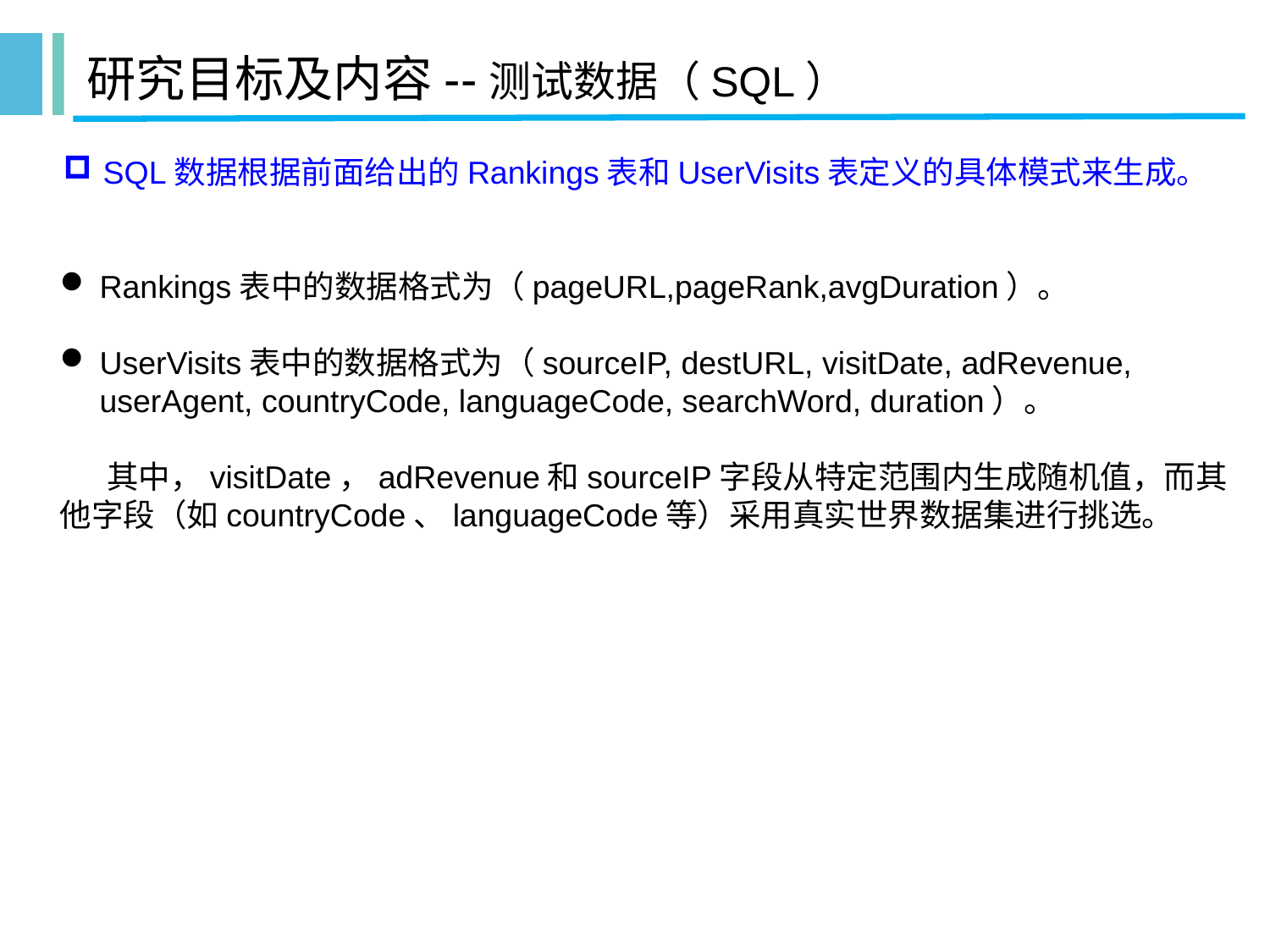

# 研究目标及内容--测试数据（SQL）
SQL数据根据前面给出的Rankings表和UserVisits表定义的具体模式来生成。
Rankings表中的数据格式为（pageURL,pageRank,avgDuration）。

UserVisits表中的数据格式为（sourceIP, destURL, visitDate, adRevenue, userAgent, countryCode, languageCode, searchWord, duration）。

其中，visitDate，adRevenue和sourceIP字段从特定范围内生成随机值，而其他字段（如countryCode、languageCode等）采用真实世界数据集进行挑选。